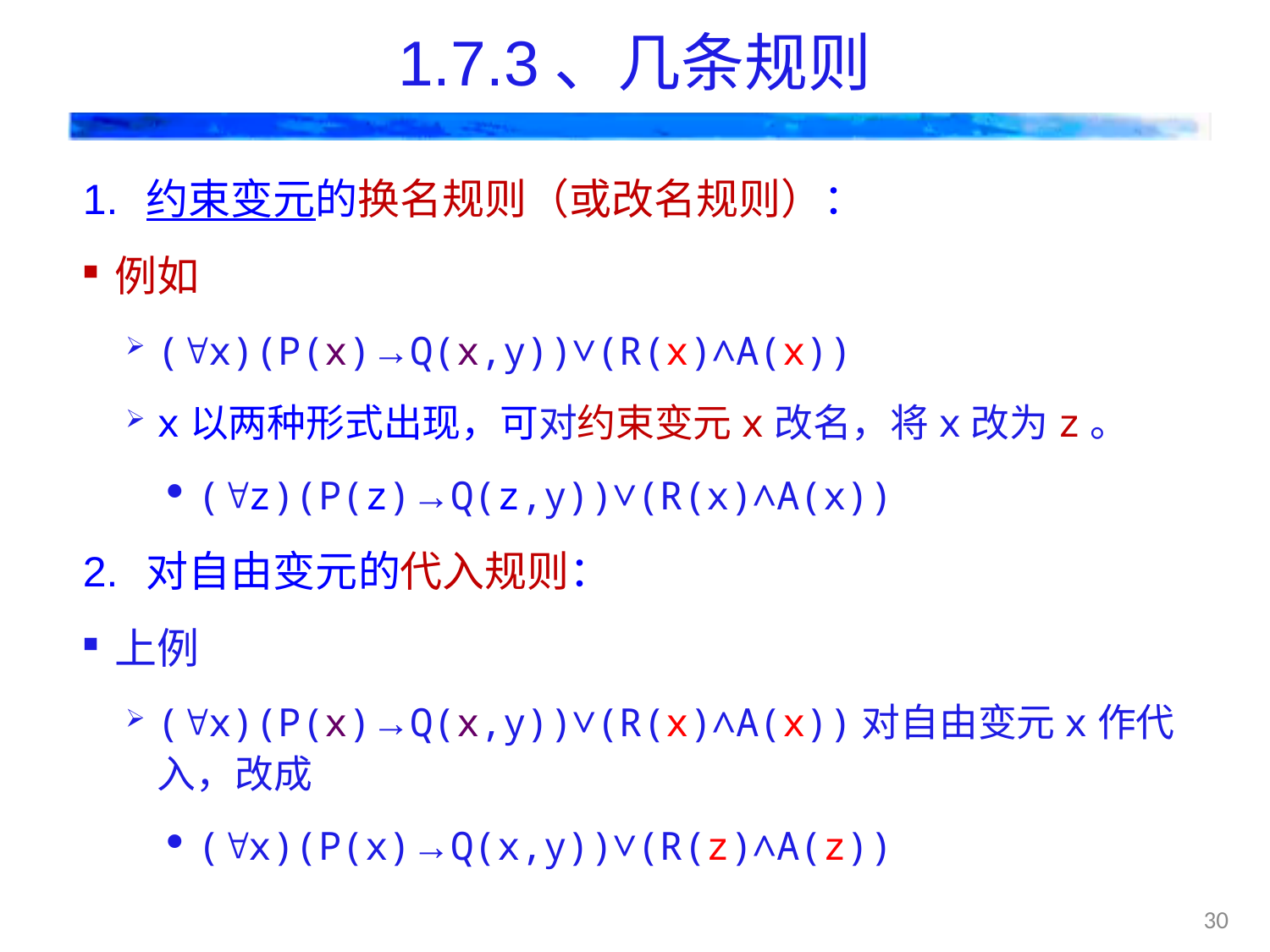

# 1.7.3、几条规则
约束变元的换名规则（或改名规则）：
例如
(∀x)(P(x)→Q(x,y))∨(R(x)∧A(x))
x以两种形式出现，可对约束变元x改名，将x改为z。
(∀z)(P(z)→Q(z,y))∨(R(x)∧A(x))
对自由变元的代入规则：
上例
(∀x)(P(x)→Q(x,y))∨(R(x)∧A(x))对自由变元x作代入，改成
(∀x)(P(x)→Q(x,y))∨(R(z)∧A(z))
30